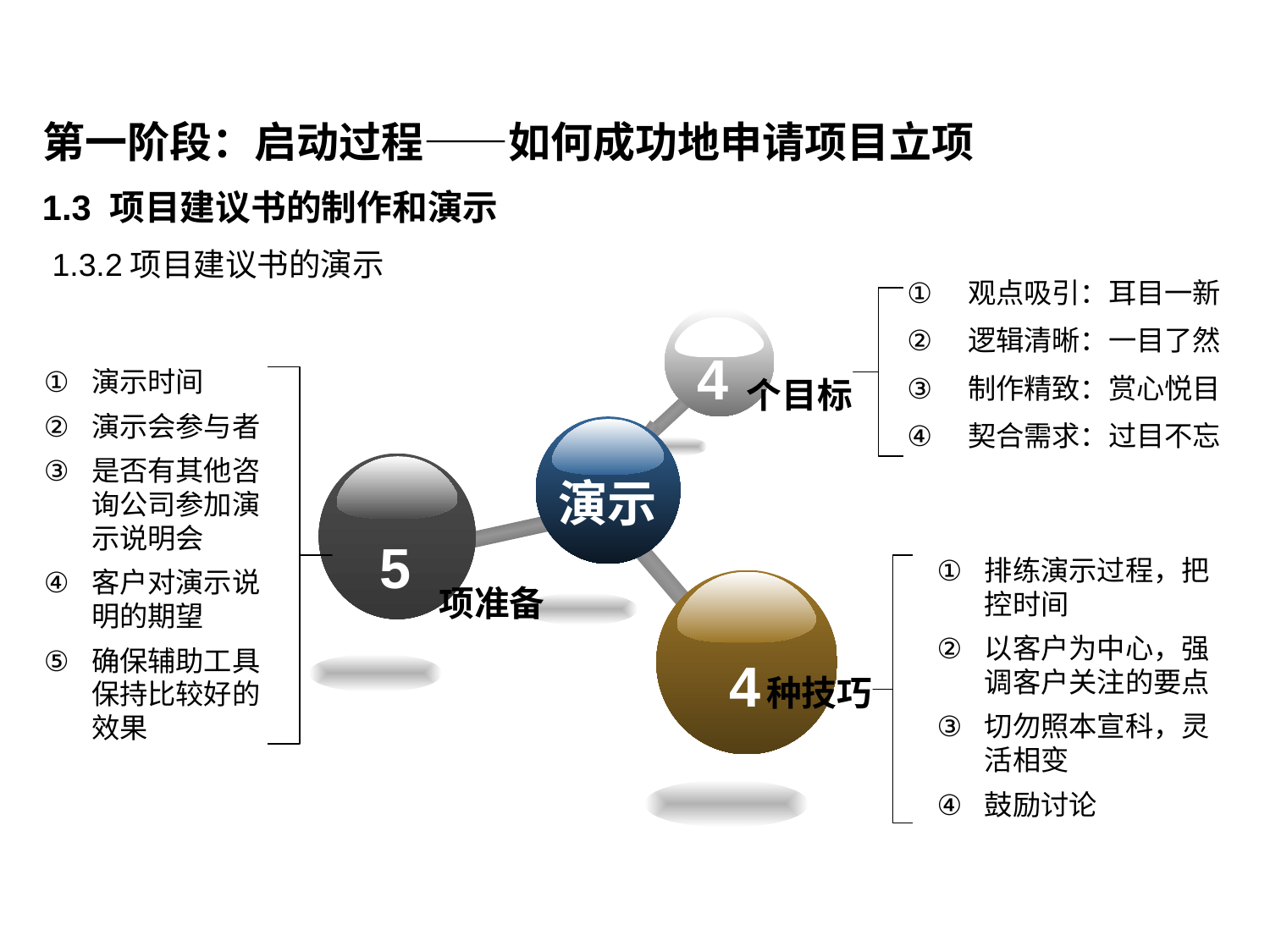

第一阶段：启动过程——如何成功地申请项目立项
1.3 项目建议书的制作和演示
1.3.2项目建议书的演示
 观点吸引：耳目一新
 逻辑清晰：一目了然
 制作精致：赏心悦目
 契合需求：过目不忘

4

5

4

演示时间
演示会参与者
是否有其他咨询公司参加演示说明会
客户对演示说明的期望
确保辅助工具保持比较好的效果

个目标
演示
排练演示过程，把控时间
以客户为中心，强调客户关注的要点
切勿照本宣科，灵活相变
鼓励讨论

项准备
种技巧